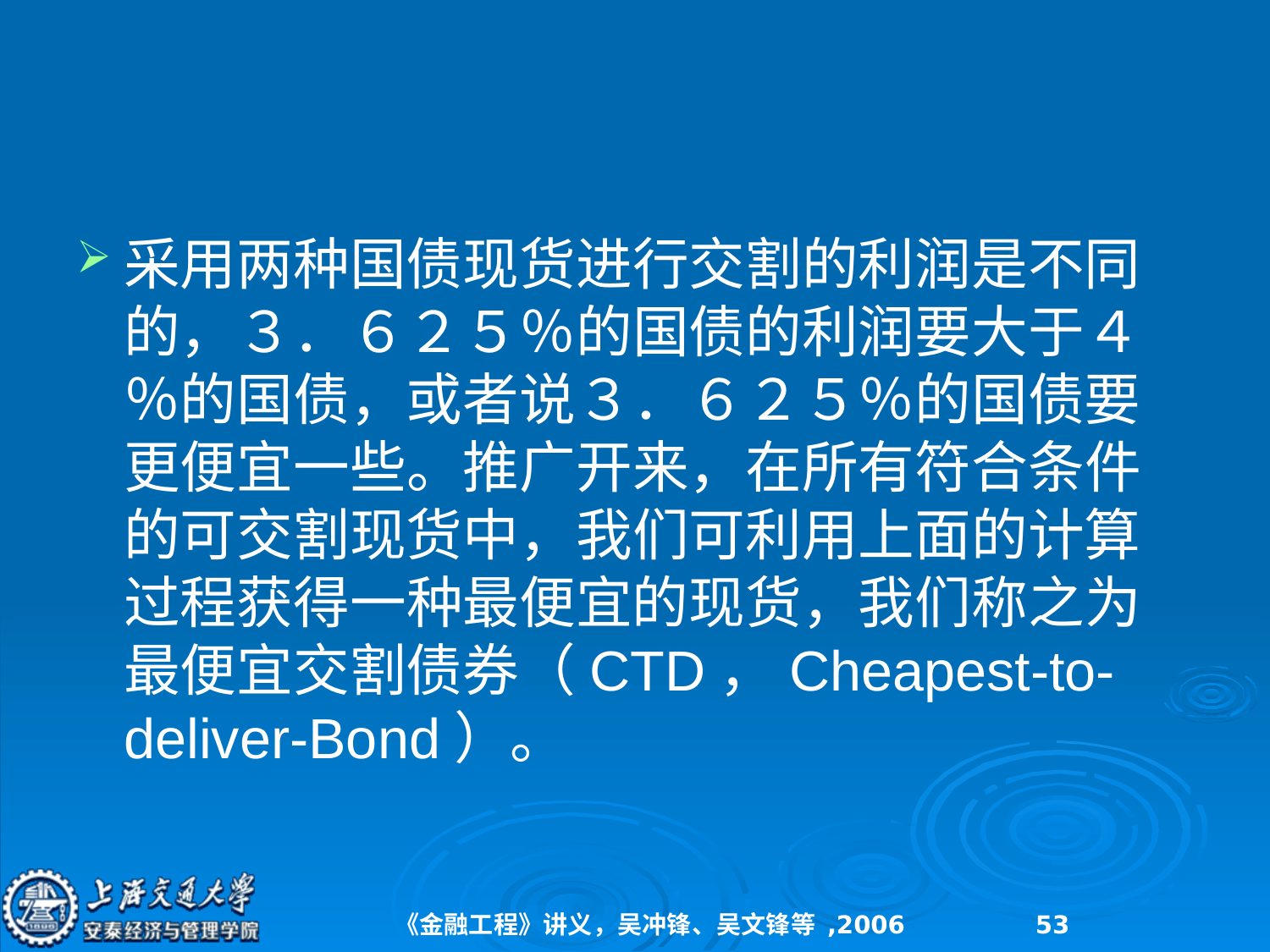

#
采用两种国债现货进行交割的利润是不同的，３．６２５％的国债的利润要大于４％的国债，或者说３．６２５％的国债要更便宜一些。推广开来，在所有符合条件的可交割现货中，我们可利用上面的计算过程获得一种最便宜的现货，我们称之为最便宜交割债券（CTD，Cheapest-to-deliver-Bond）。